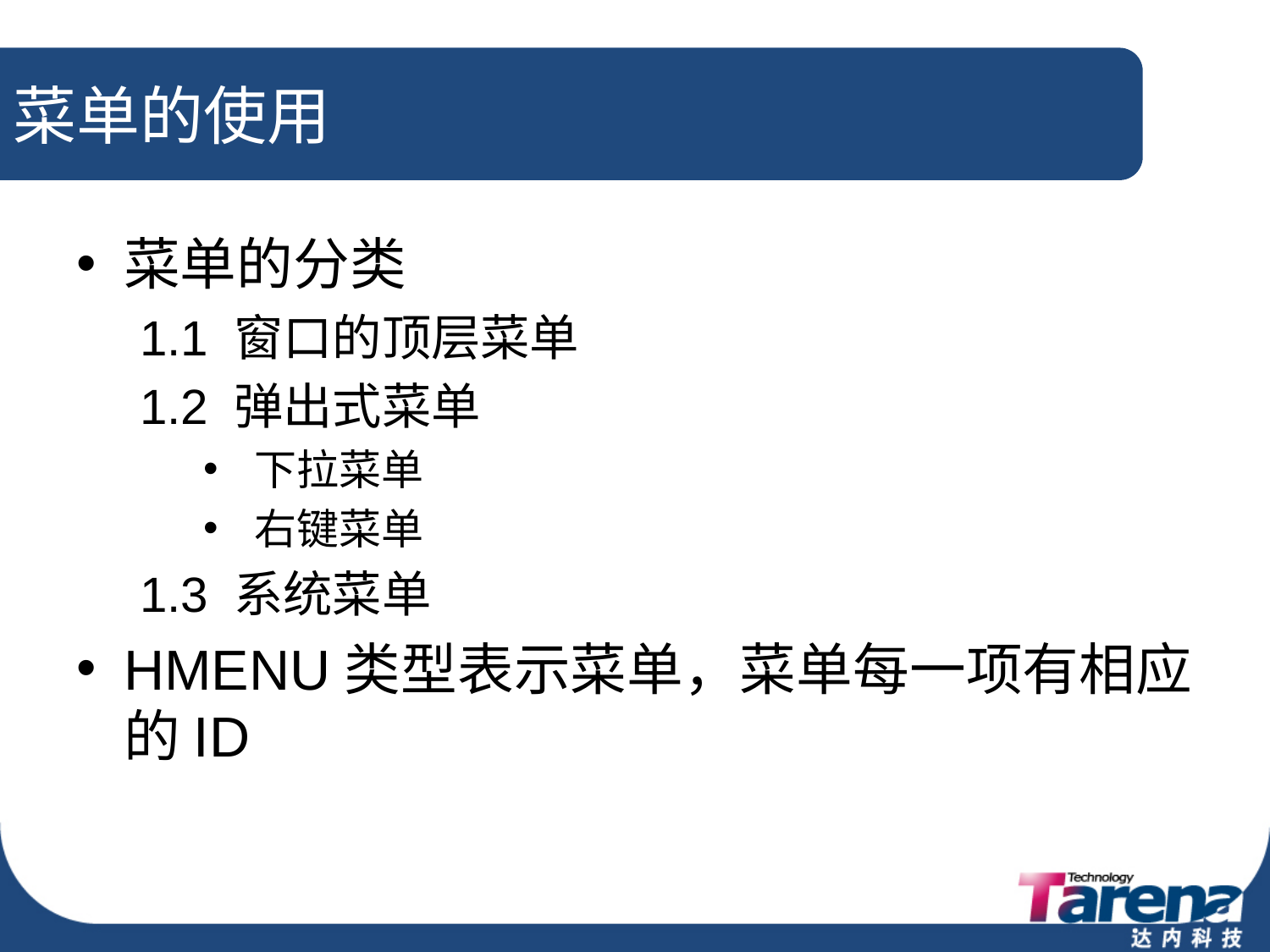

# 菜单的使用
菜单的分类
1.1 窗口的顶层菜单
1.2 弹出式菜单
 下拉菜单
 右键菜单
1.3 系统菜单
HMENU类型表示菜单，菜单每一项有相应的ID